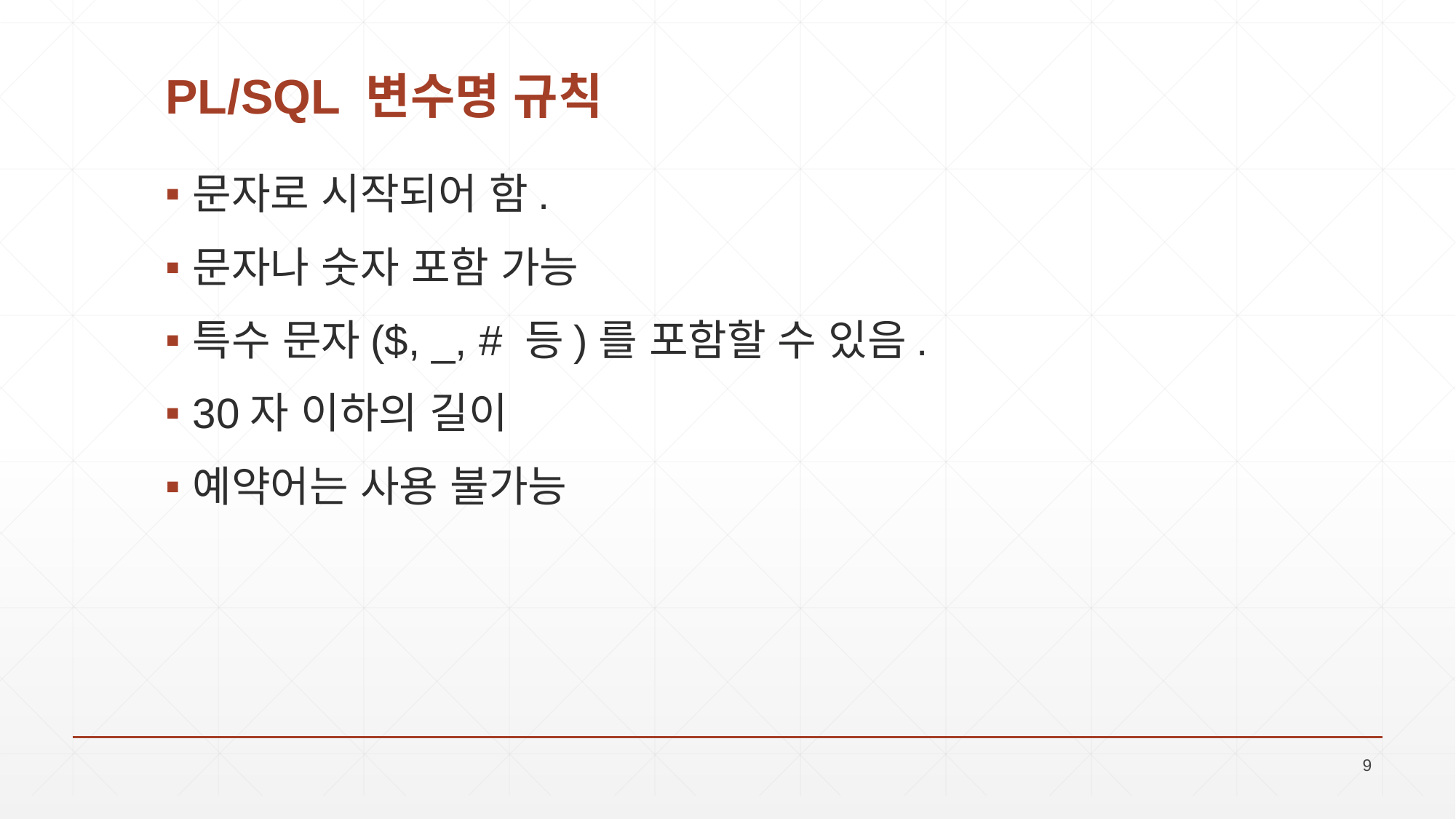

# PL/SQL 변수명 규칙
문자로 시작되어 함.
문자나 숫자 포함 가능
특수 문자($, _, # 등)를 포함할 수 있음.
30자 이하의 길이
예약어는 사용 불가능
9